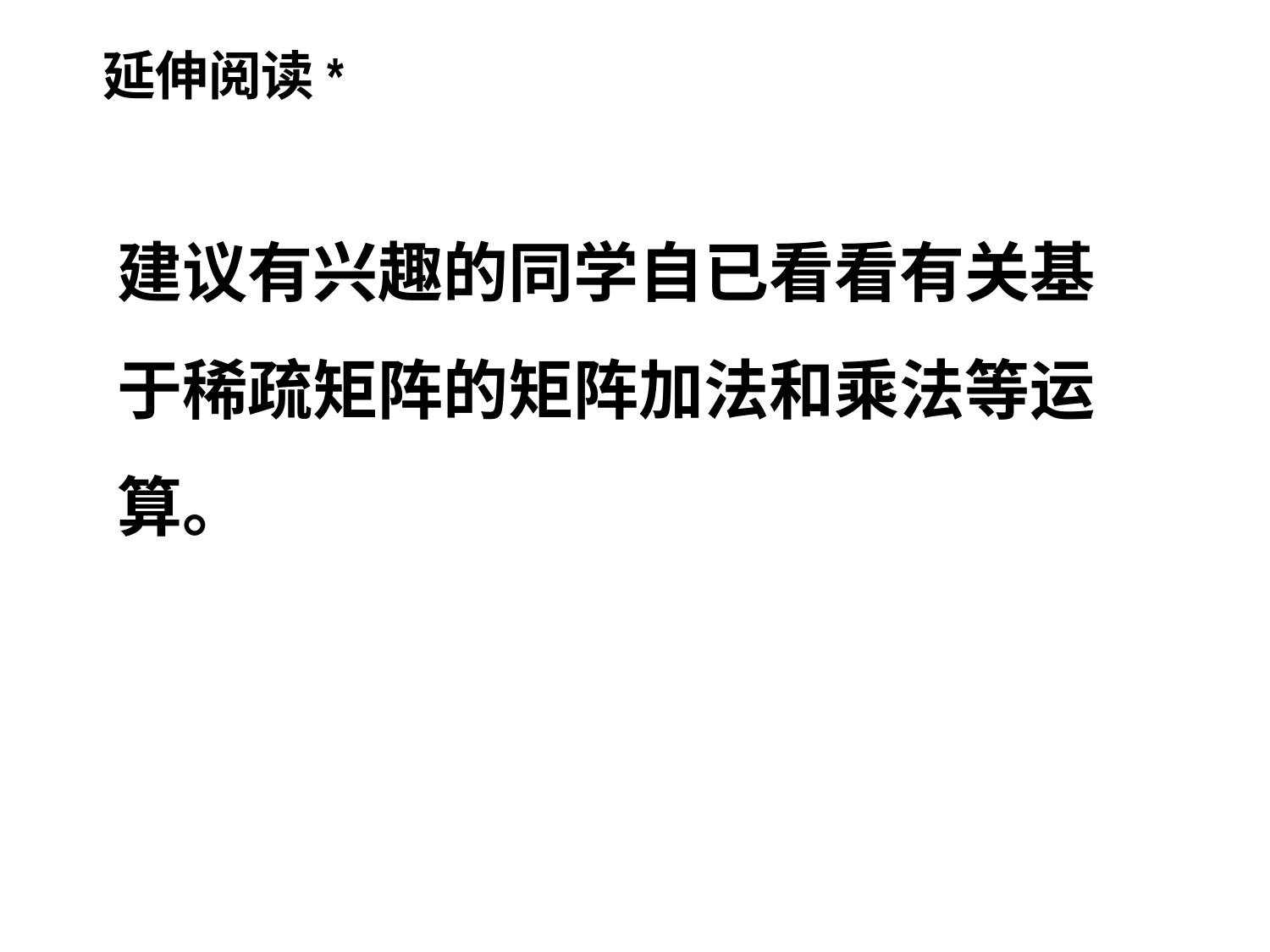

# 延伸阅读*
建议有兴趣的同学自已看看有关基于稀疏矩阵的矩阵加法和乘法等运算。

40